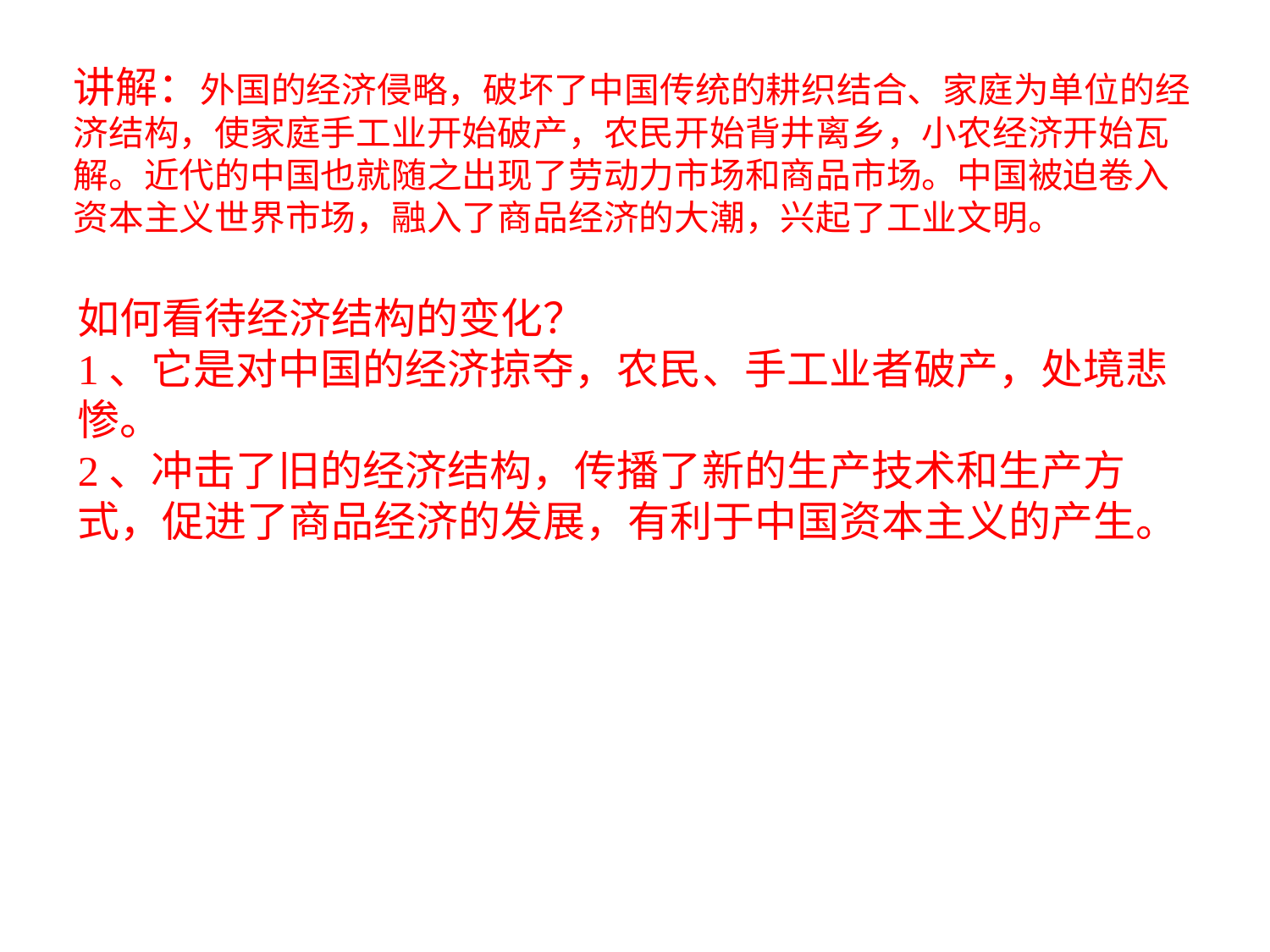

讲解：外国的经济侵略，破坏了中国传统的耕织结合、家庭为单位的经济结构，使家庭手工业开始破产，农民开始背井离乡，小农经济开始瓦解。近代的中国也就随之出现了劳动力市场和商品市场。中国被迫卷入资本主义世界市场，融入了商品经济的大潮，兴起了工业文明。
如何看待经济结构的变化？
1、它是对中国的经济掠夺，农民、手工业者破产，处境悲惨。
2、冲击了旧的经济结构，传播了新的生产技术和生产方式，促进了商品经济的发展，有利于中国资本主义的产生。